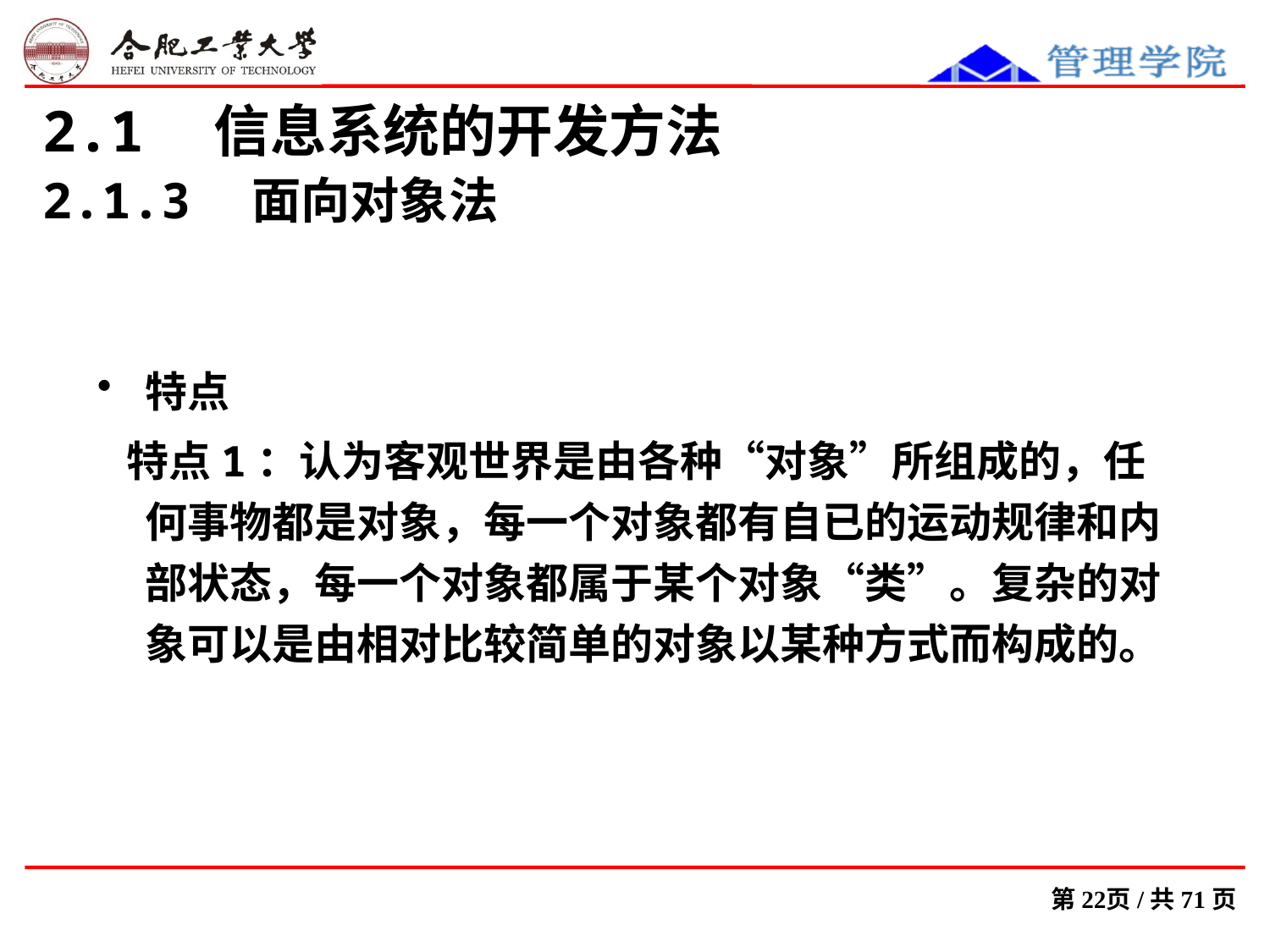

2.1　信息系统的开发方法
2.1.3　面向对象法
特点
  特点1：认为客观世界是由各种“对象”所组成的，任何事物都是对象，每一个对象都有自已的运动规律和内部状态，每一个对象都属于某个对象“类”。复杂的对象可以是由相对比较简单的对象以某种方式而构成的。